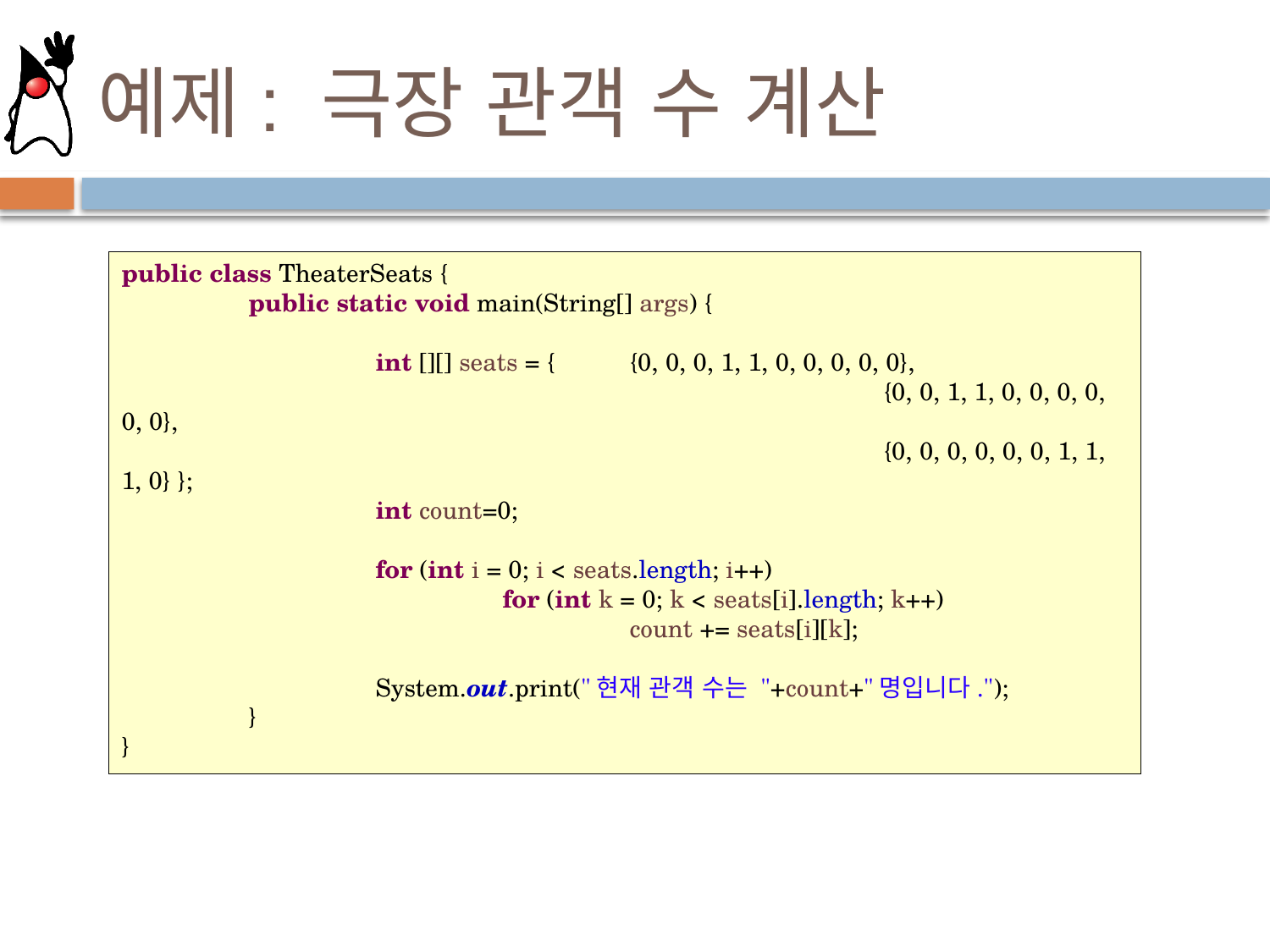

# 예제: 극장 관객 수 계산
public class TheaterSeats {
	public static void main(String[] args) {

		int [][] seats = { 	{0, 0, 0, 1, 1, 0, 0, 0, 0, 0},
						{0, 0, 1, 1, 0, 0, 0, 0, 0, 0},
						{0, 0, 0, 0, 0, 0, 1, 1, 1, 0} };
		int count=0;

		for (int i = 0; i < seats.length; i++)
			for (int k = 0; k < seats[i].length; k++)
				count += seats[i][k];

		System.out.print("현재 관객 수는 "+count+"명입니다.");
	}
}